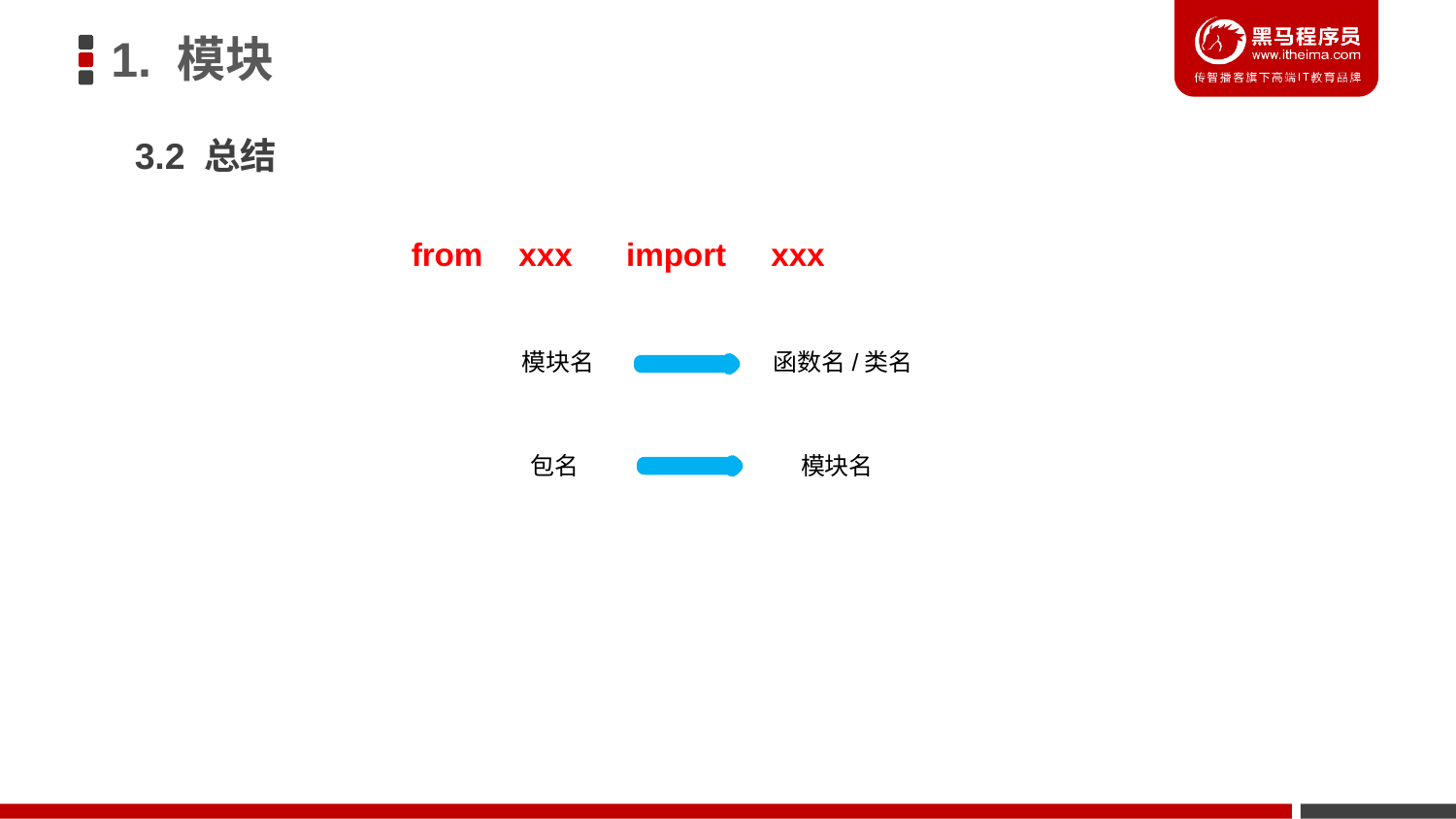

1. 模块
3.2 总结
from    xxx      import     xxx
模块名
函数名/类名

模块名
包名